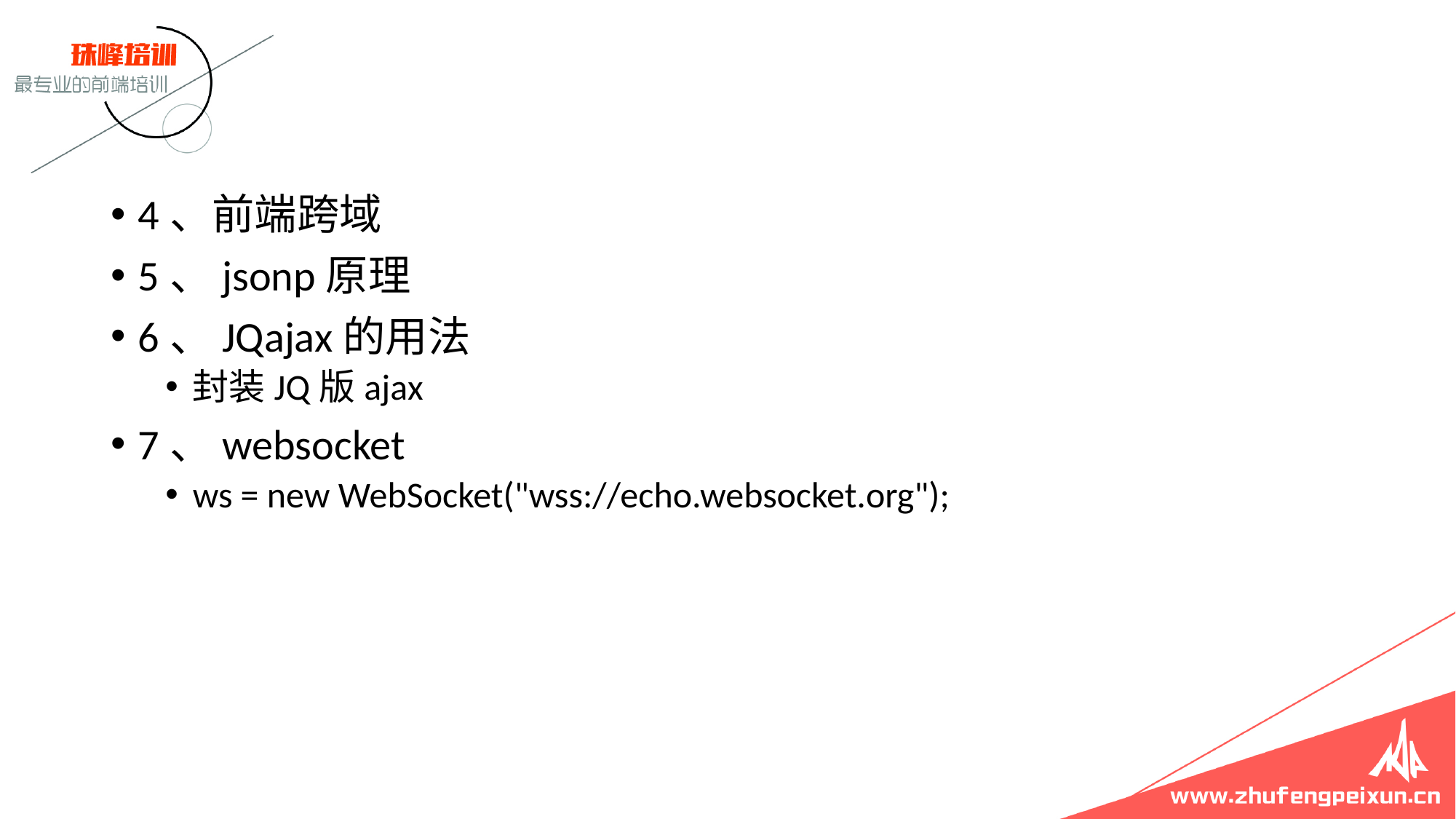

4、前端跨域
5、jsonp原理
6、JQajax的用法
封装JQ版ajax
7、websocket
ws = new WebSocket("wss://echo.websocket.org");